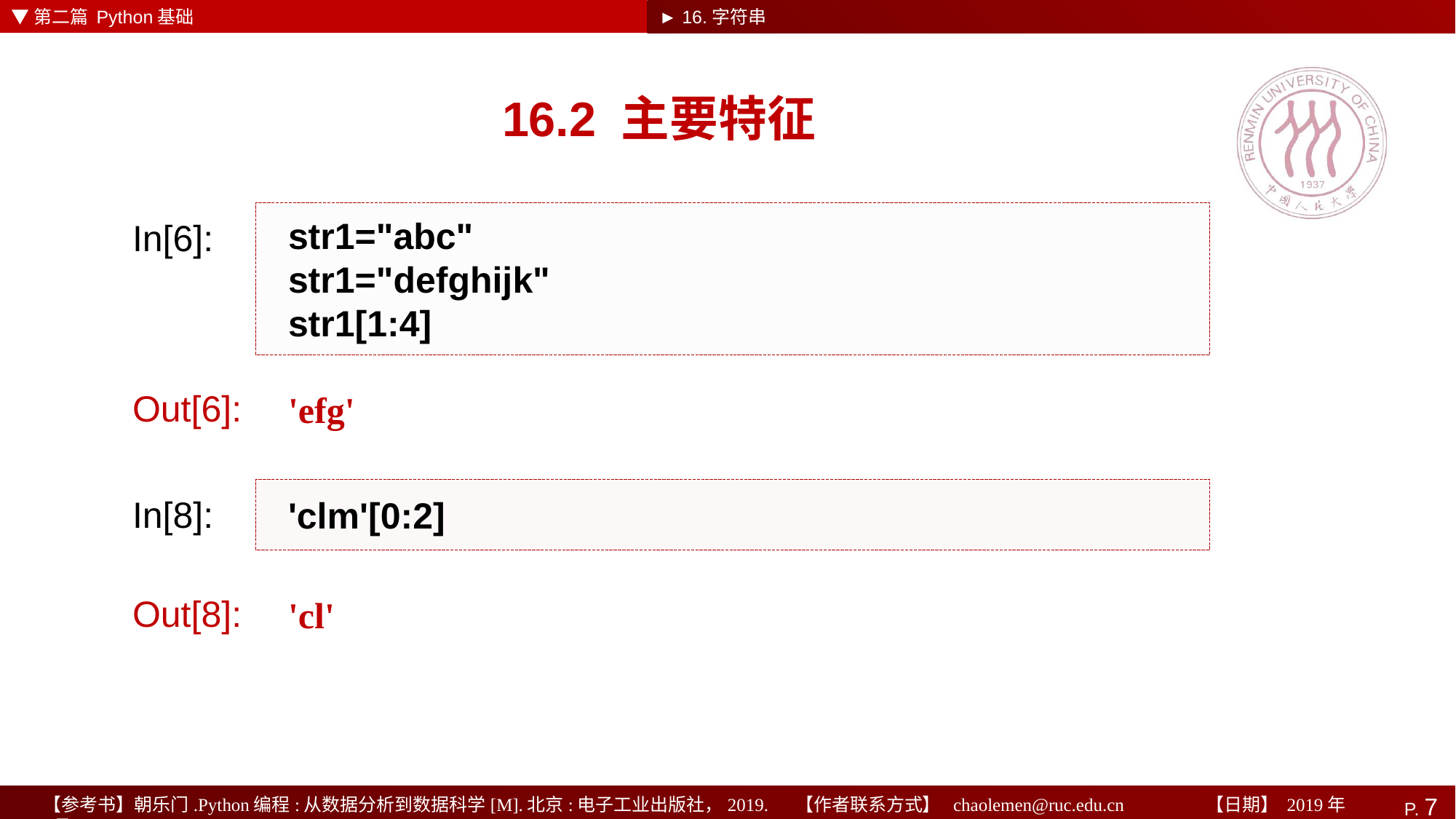

▼第二篇 Python基础
► 16.字符串
# 16.2 主要特征
str1="abc"
str1="defghijk"
str1[1:4]
In[6]:
'efg'
Out[6]:
'clm'[0:2]
In[8]:
'cl'
Out[8]: